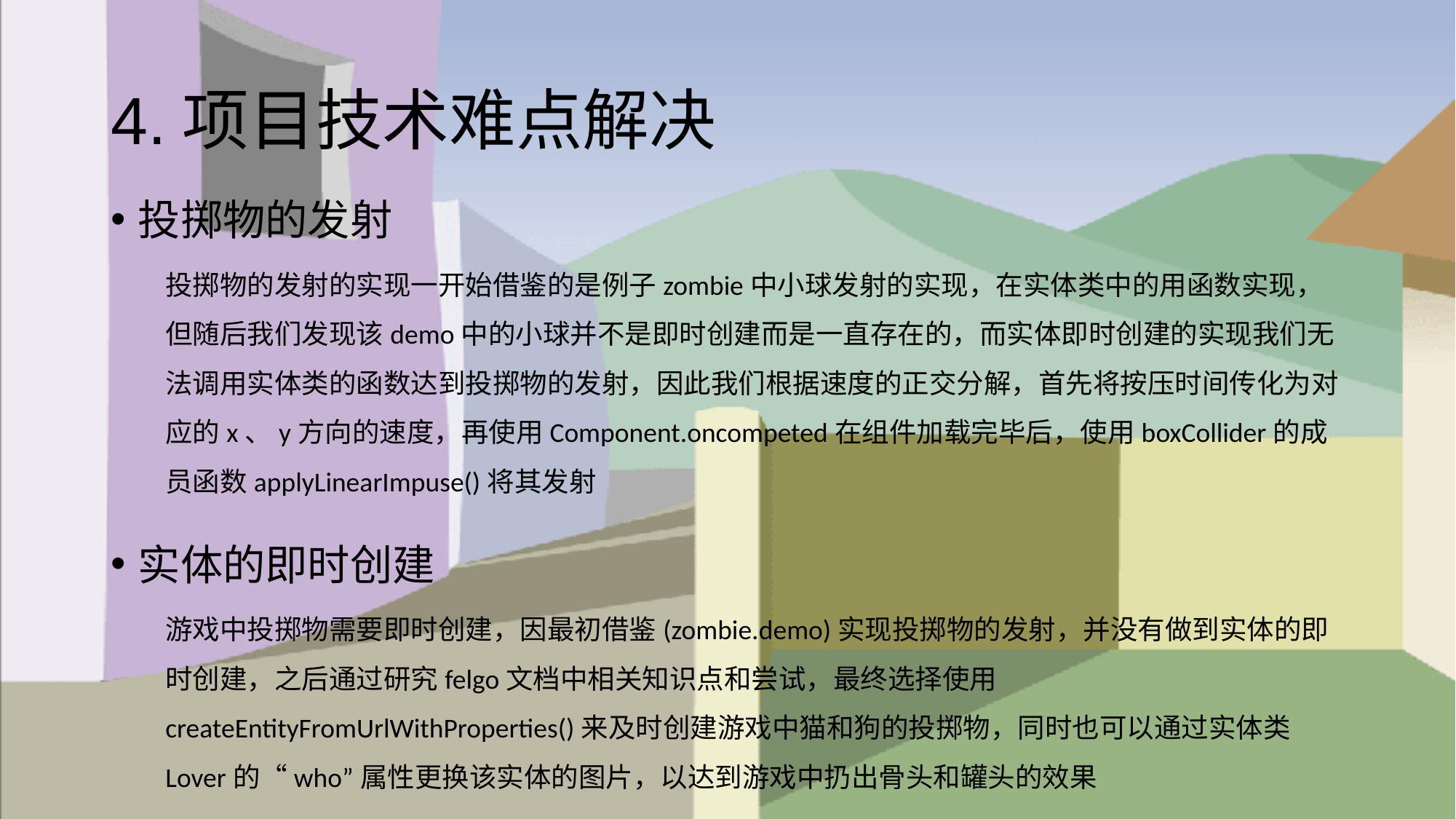

# 4.项目技术难点解决
投掷物的发射
投掷物的发射的实现一开始借鉴的是例子zombie中小球发射的实现，在实体类中的用函数实现，但随后我们发现该demo中的小球并不是即时创建而是一直存在的，而实体即时创建的实现我们无法调用实体类的函数达到投掷物的发射，因此我们根据速度的正交分解，首先将按压时间传化为对应的x、y方向的速度，再使用Component.oncompeted在组件加载完毕后，使用boxCollider的成员函数applyLinearImpuse()将其发射
实体的即时创建
游戏中投掷物需要即时创建，因最初借鉴(zombie.demo)实现投掷物的发射，并没有做到实体的即时创建，之后通过研究felgo文档中相关知识点和尝试，最终选择使用createEntityFromUrlWithProperties()来及时创建游戏中猫和狗的投掷物，同时也可以通过实体类Lover的“who”属性更换该实体的图片，以达到游戏中扔出骨头和罐头的效果